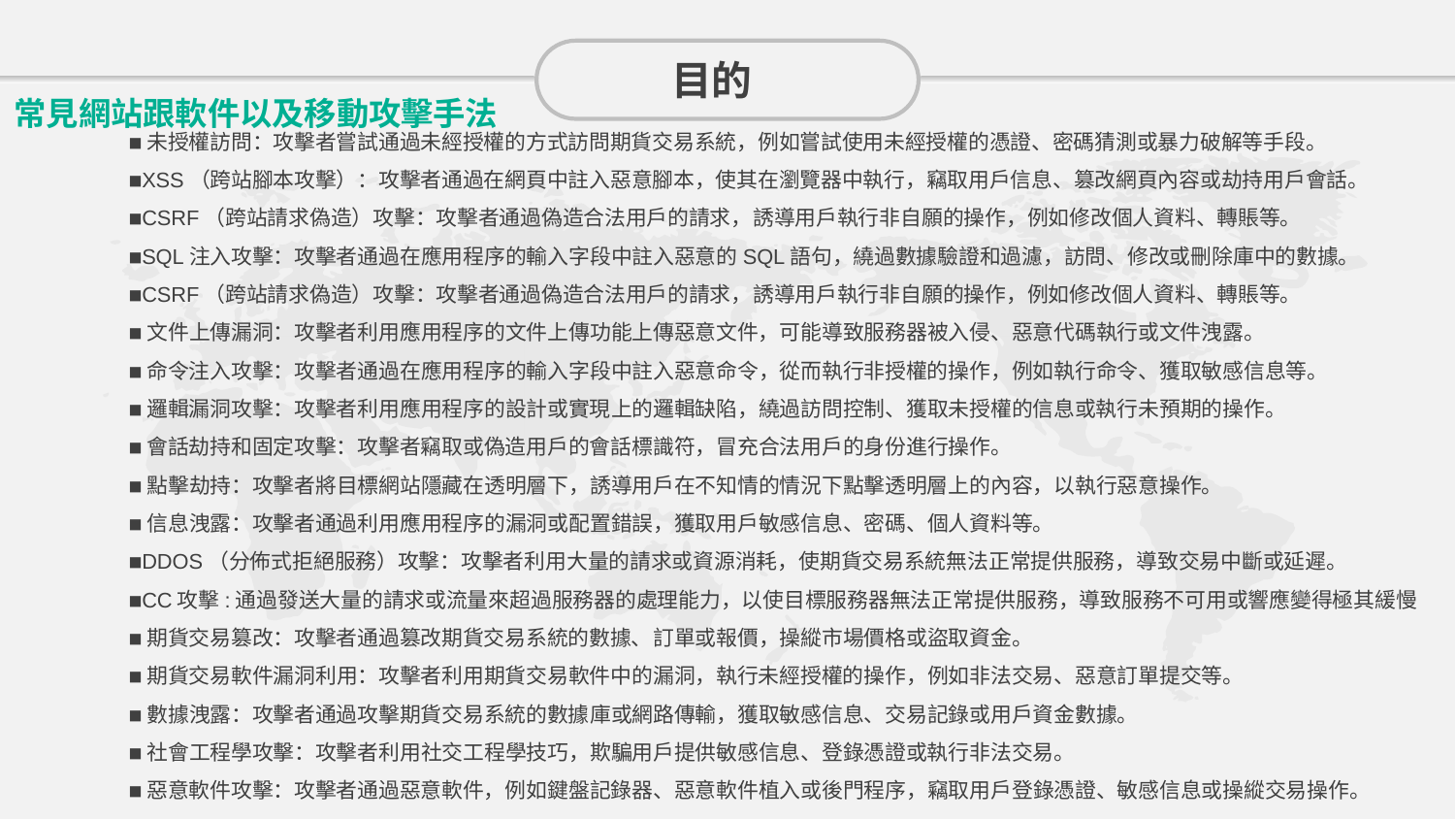

目的

◼️未授權訪問：攻擊者嘗試通過未經授權的方式訪問期貨交易系統，例如嘗試使用未經授權的憑證、密碼猜測或暴力破解等手段。
◼️XSS（跨站腳本攻擊）：攻擊者通過在網頁中註入惡意腳本，使其在瀏覽器中執行，竊取用戶信息、篡改網頁內容或劫持用戶會話。
◼️CSRF（跨站請求偽造）攻擊：攻擊者通過偽造合法用戶的請求，誘導用戶執行非自願的操作，例如修改個人資料、轉賬等。
◼️SQL注入攻擊：攻擊者通過在應用程序的輸入字段中註入惡意的SQL語句，繞過數據驗證和過濾，訪問、修改或刪除庫中的數據。
◼️CSRF（跨站請求偽造）攻擊：攻擊者通過偽造合法用戶的請求，誘導用戶執行非自願的操作，例如修改個人資料、轉賬等。
◼️文件上傳漏洞：攻擊者利用應用程序的文件上傳功能上傳惡意文件，可能導致服務器被入侵、惡意代碼執行或文件洩露。
◼️命令注入攻擊：攻擊者通過在應用程序的輸入字段中註入惡意命令，從而執行非授權的操作，例如執行命令、獲取敏感信息等。
◼️邏輯漏洞攻擊：攻擊者利用應用程序的設計或實現上的邏輯缺陷，繞過訪問控制、獲取未授權的信息或執行未預期的操作。
◼️會話劫持和固定攻擊：攻擊者竊取或偽造用戶的會話標識符，冒充合法用戶的身份進行操作。
◼️點擊劫持：攻擊者將目標網站隱藏在透明層下，誘導用戶在不知情的情況下點擊透明層上的內容，以執行惡意操作。
◼️信息洩露：攻擊者通過利用應用程序的漏洞或配置錯誤，獲取用戶敏感信息、密碼、個人資料等。
◼️DDOS（分佈式拒絕服務）攻擊：攻擊者利用大量的請求或資源消耗，使期貨交易系統無法正常提供服務，導致交易中斷或延遲。
◼️CC攻擊:通過發送大量的請求或流量來超過服務器的處理能力，以使目標服務器無法正常提供服務，導致服務不可用或響應變得極其緩慢
◼️期貨交易篡改：攻擊者通過篡改期貨交易系統的數據、訂單或報價，操縱市場價格或盜取資金。
◼️期貨交易軟件漏洞利用：攻擊者利用期貨交易軟件中的漏洞，執行未經授權的操作，例如非法交易、惡意訂單提交等。
◼️數據洩露：攻擊者通過攻擊期貨交易系統的數據庫或網路傳輸，獲取敏感信息、交易記錄或用戶資金數據。
◼️社會工程學攻擊：攻擊者利用社交工程學技巧，欺騙用戶提供敏感信息、登錄憑證或執行非法交易。
◼️惡意軟件攻擊：攻擊者通過惡意軟件，例如鍵盤記錄器、惡意軟件植入或後門程序，竊取用戶登錄憑證、敏感信息或操縱交易操作。

常見網站跟軟件以及移動攻擊手法